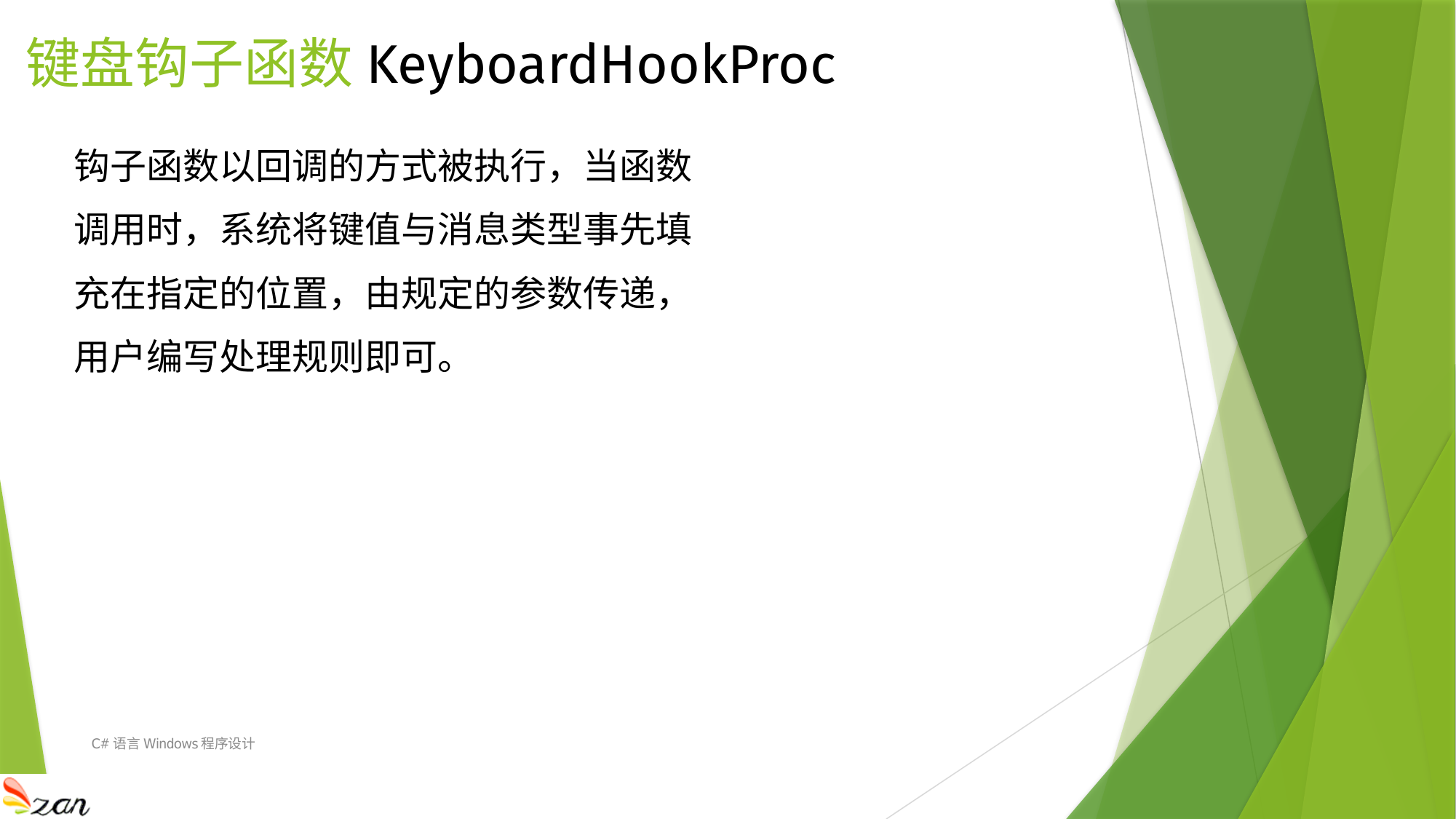

# 键盘钩子函数KeyboardHookProc
钩子函数以回调的方式被执行，当函数
调用时，系统将键值与消息类型事先填
充在指定的位置，由规定的参数传递，
用户编写处理规则即可。
C#语言Windows程序设计